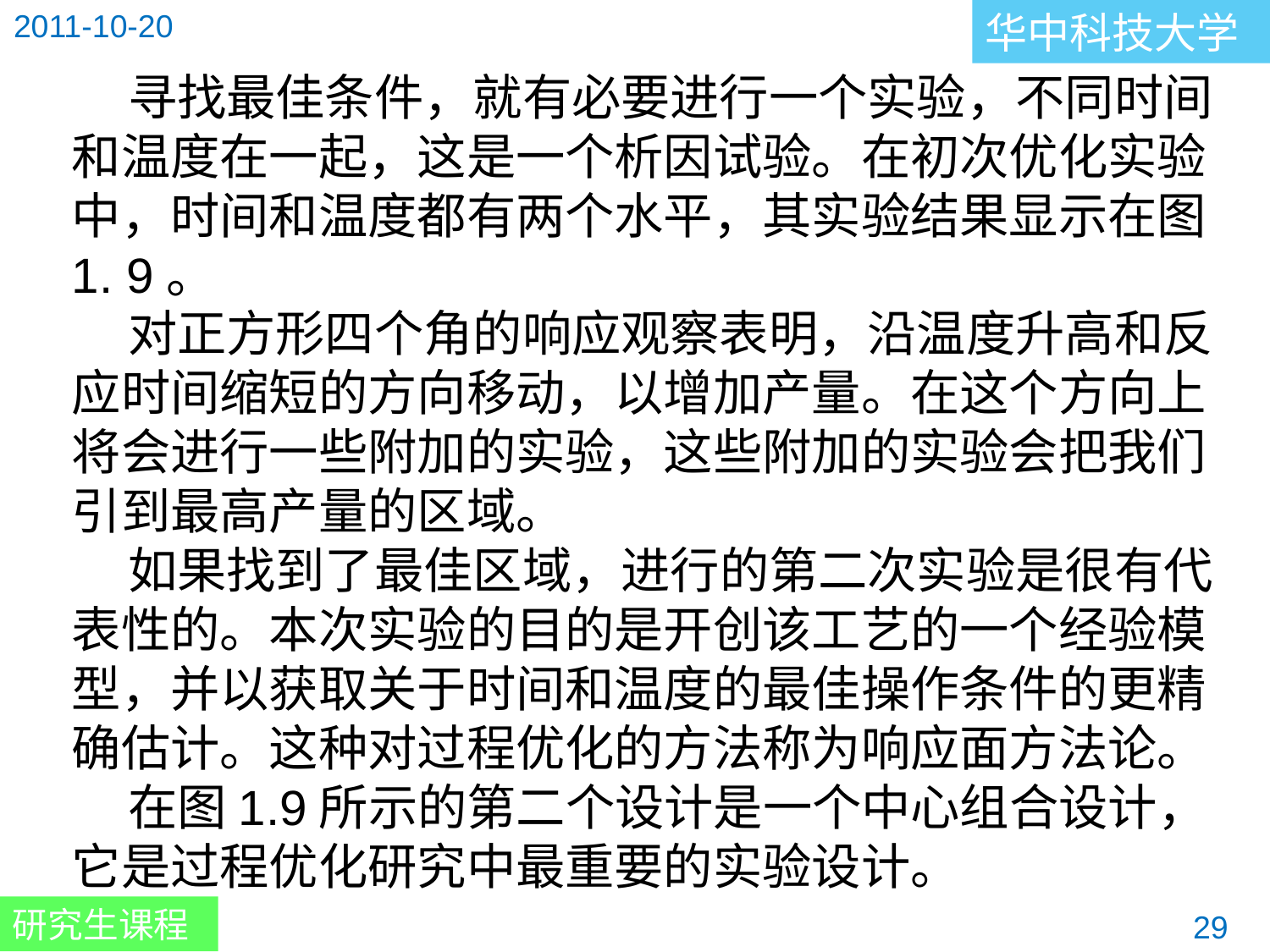

寻找最佳条件，就有必要进行一个实验，不同时间和温度在一起，这是一个析因试验。在初次优化实验中，时间和温度都有两个水平，其实验结果显示在图1. 9。
    对正方形四个角的响应观察表明，沿温度升高和反应时间缩短的方向移动，以增加产量。在这个方向上将会进行一些附加的实验，这些附加的实验会把我们引到最高产量的区域。
    如果找到了最佳区域，进行的第二次实验是很有代表性的。本次实验的目的是开创该工艺的一个经验模型，并以获取关于时间和温度的最佳操作条件的更精确估计。这种对过程优化的方法称为响应面方法论。
    在图1.9所示的第二个设计是一个中心组合设计，它是过程优化研究中最重要的实验设计。